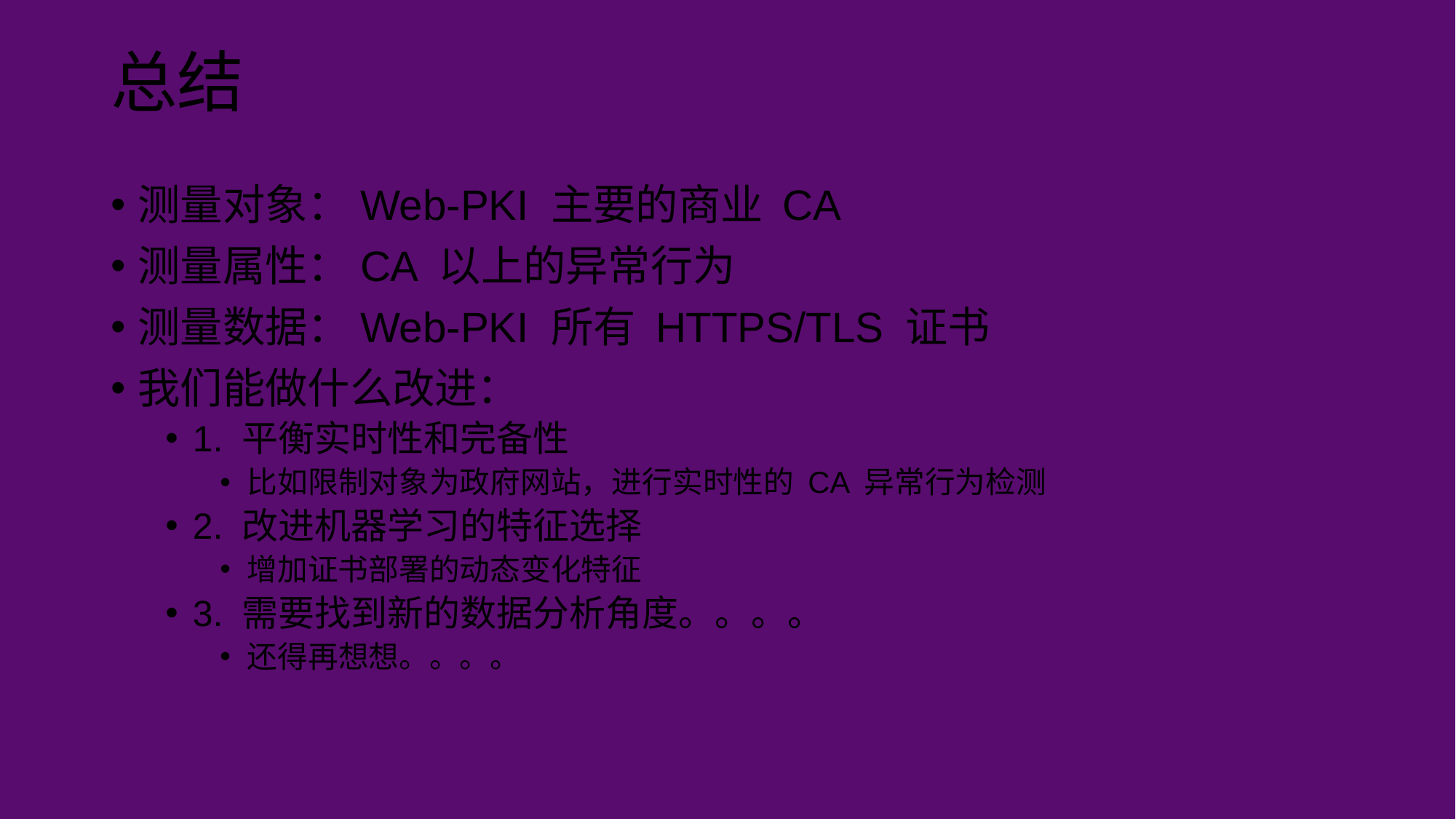

# 总结
测量对象：Web-PKI 主要的商业 CA
测量属性：CA 以上的异常行为
测量数据：Web-PKI 所有 HTTPS/TLS 证书
我们能做什么改进：
1. 平衡实时性和完备性
比如限制对象为政府网站，进行实时性的 CA 异常行为检测
2. 改进机器学习的特征选择
增加证书部署的动态变化特征
3. 需要找到新的数据分析角度。。。。
还得再想想。。。。